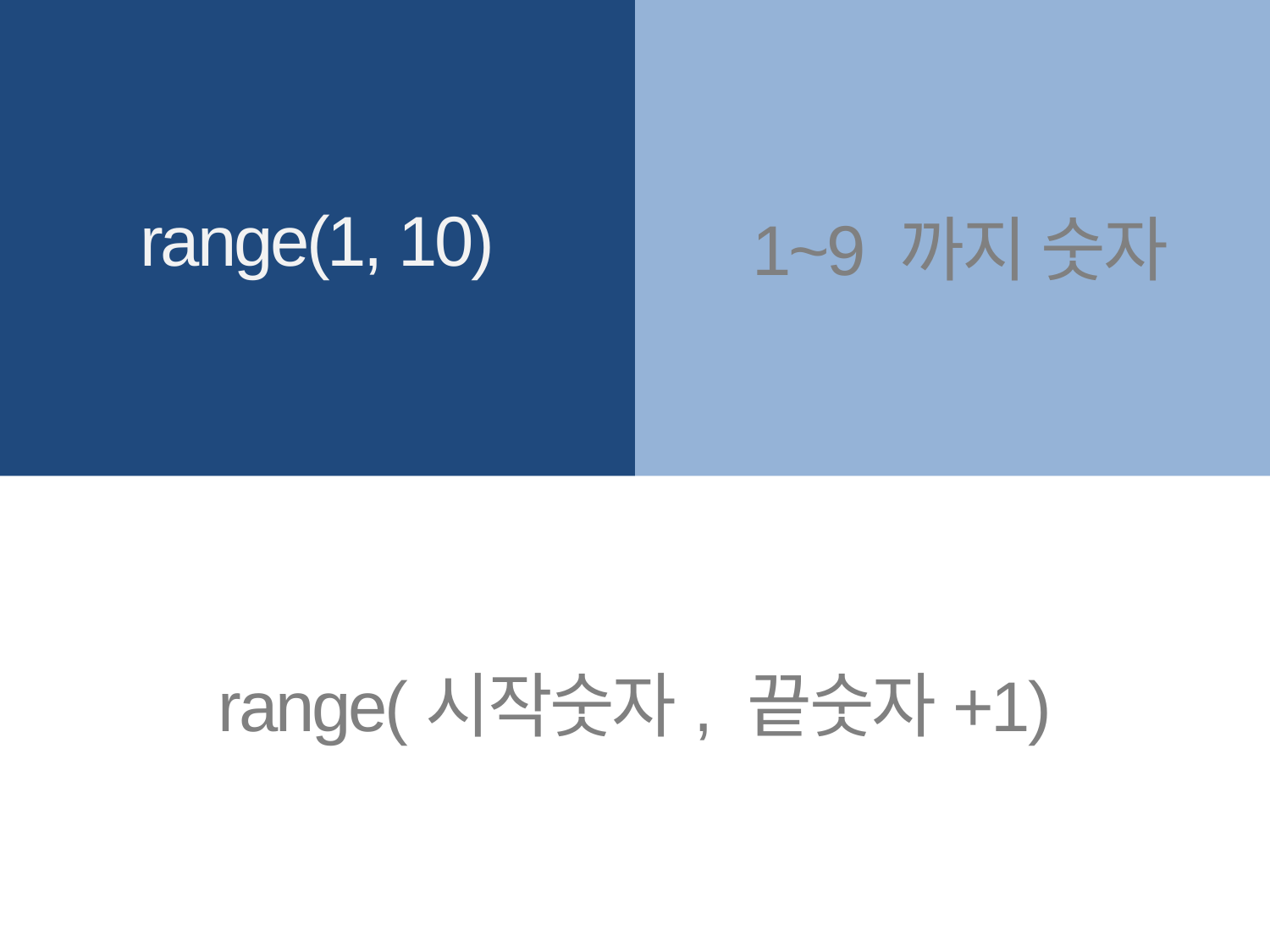

range(1, 10)
1~9 까지 숫자

range(시작숫자, 끝숫자+1)